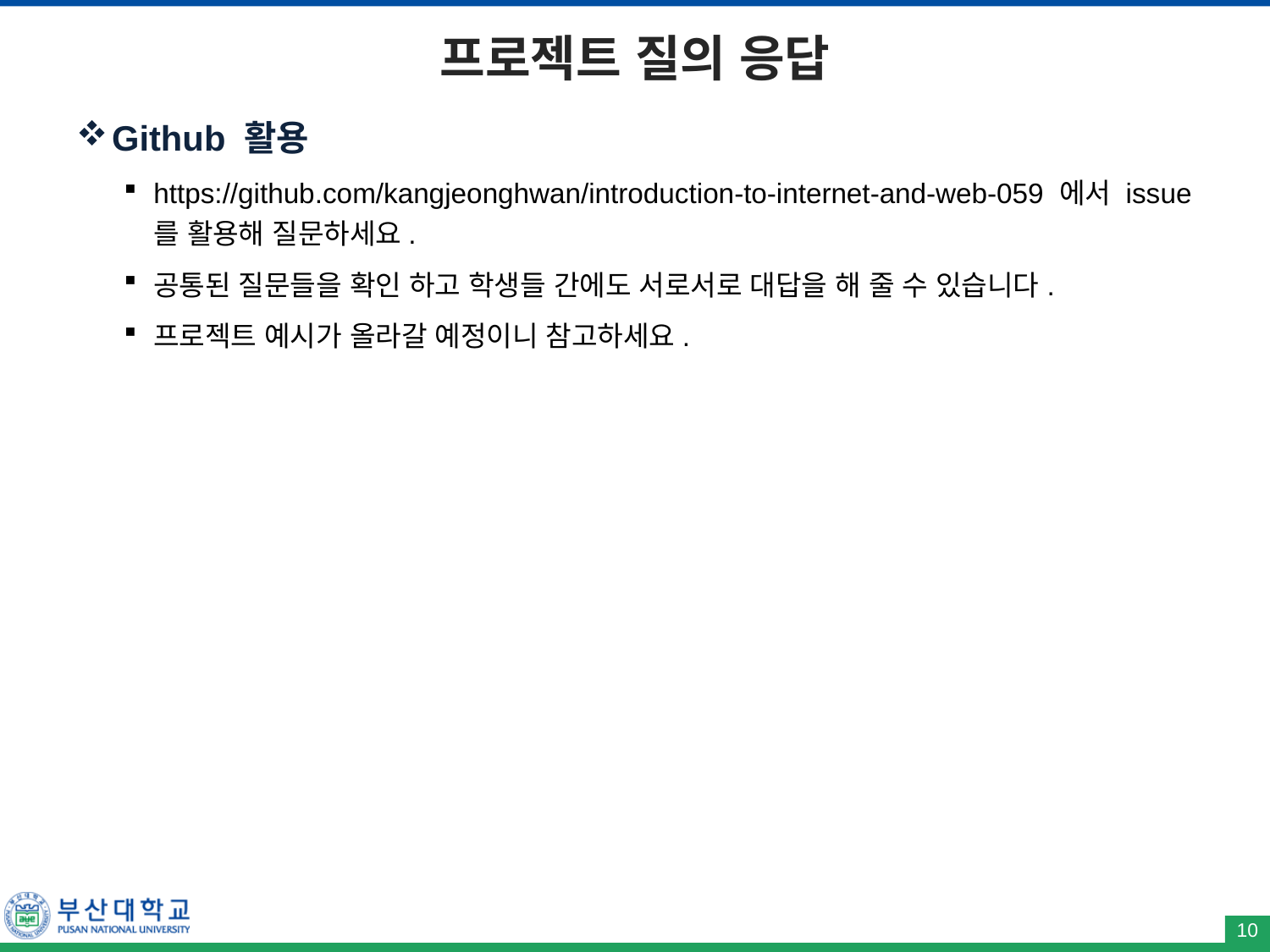

# 프로젝트 질의 응답
Github 활용
https://github.com/kangjeonghwan/introduction-to-internet-and-web-059 에서 issue를 활용해 질문하세요.
공통된 질문들을 확인 하고 학생들 간에도 서로서로 대답을 해 줄 수 있습니다.
프로젝트 예시가 올라갈 예정이니 참고하세요.
10